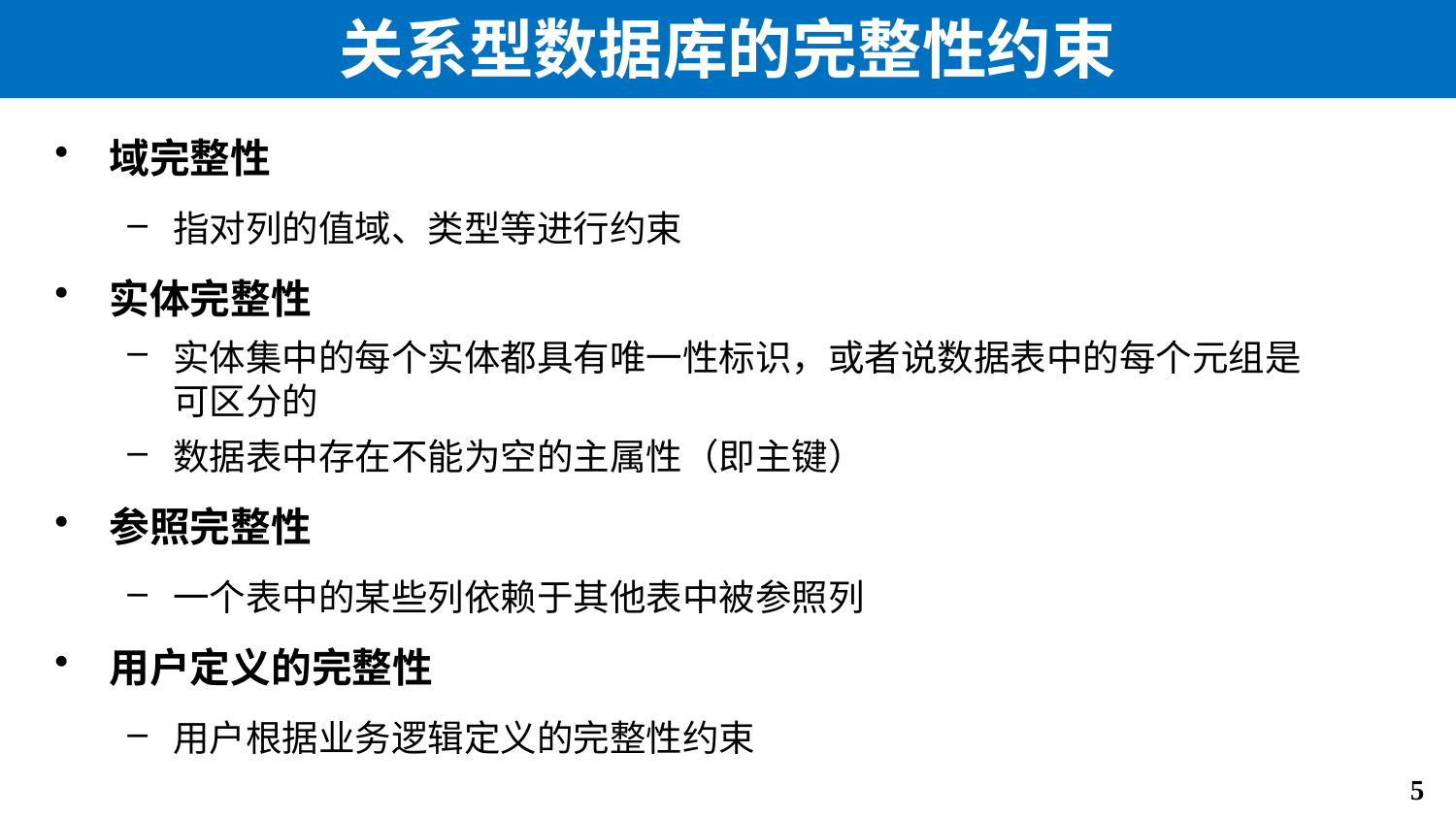

# 关系型数据库的完整性约束
域完整性
指对列的值域、类型等进行约束
实体完整性
实体集中的每个实体都具有唯一性标识，或者说数据表中的每个元组是可区分的
数据表中存在不能为空的主属性（即主键）
参照完整性
一个表中的某些列依赖于其他表中被参照列
用户定义的完整性
用户根据业务逻辑定义的完整性约束